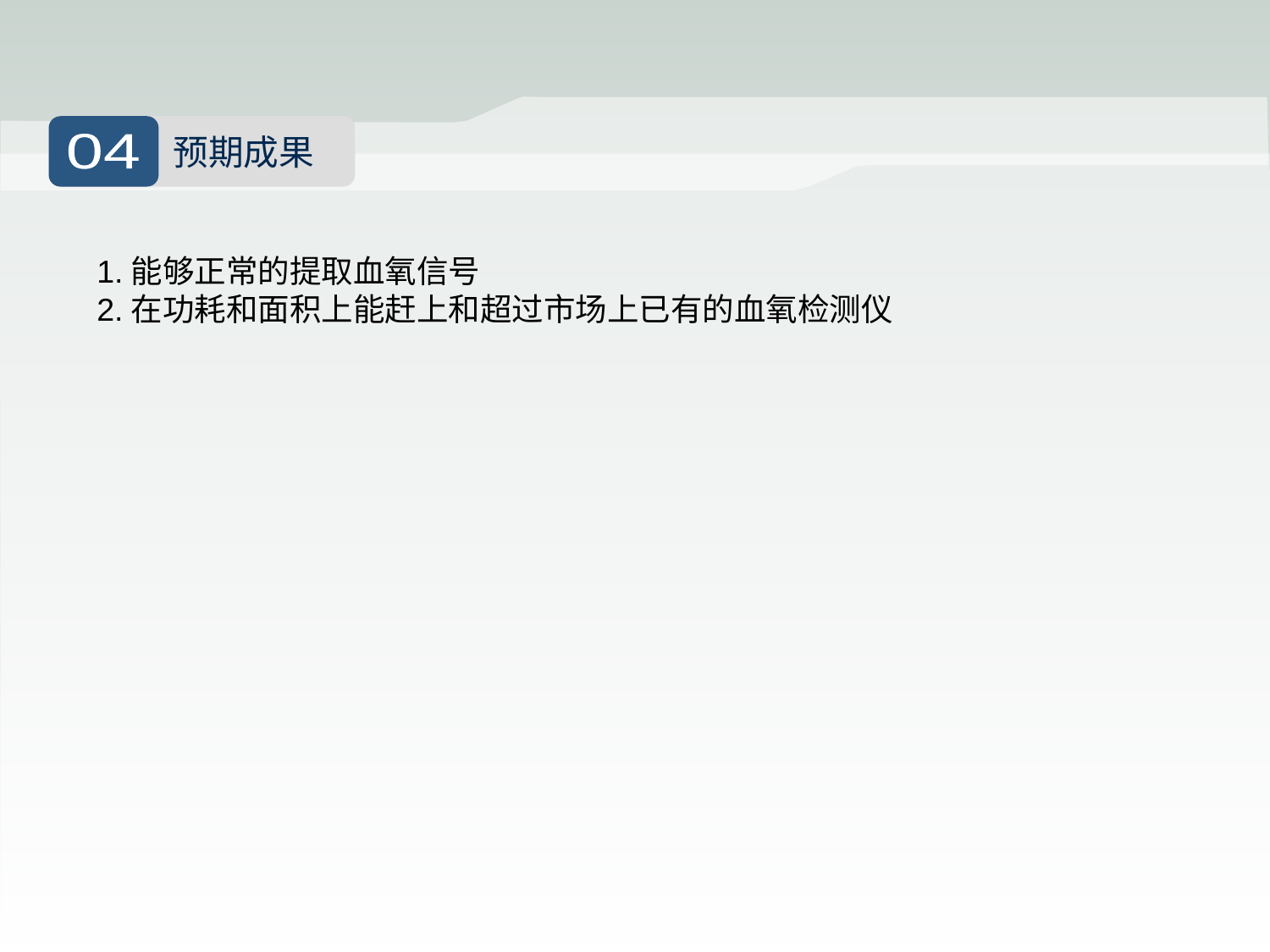

预期成果

04
    1.能够正常的提取血氧信号
    2.在功耗和面积上能赶上和超过市场上已有的血氧检测仪